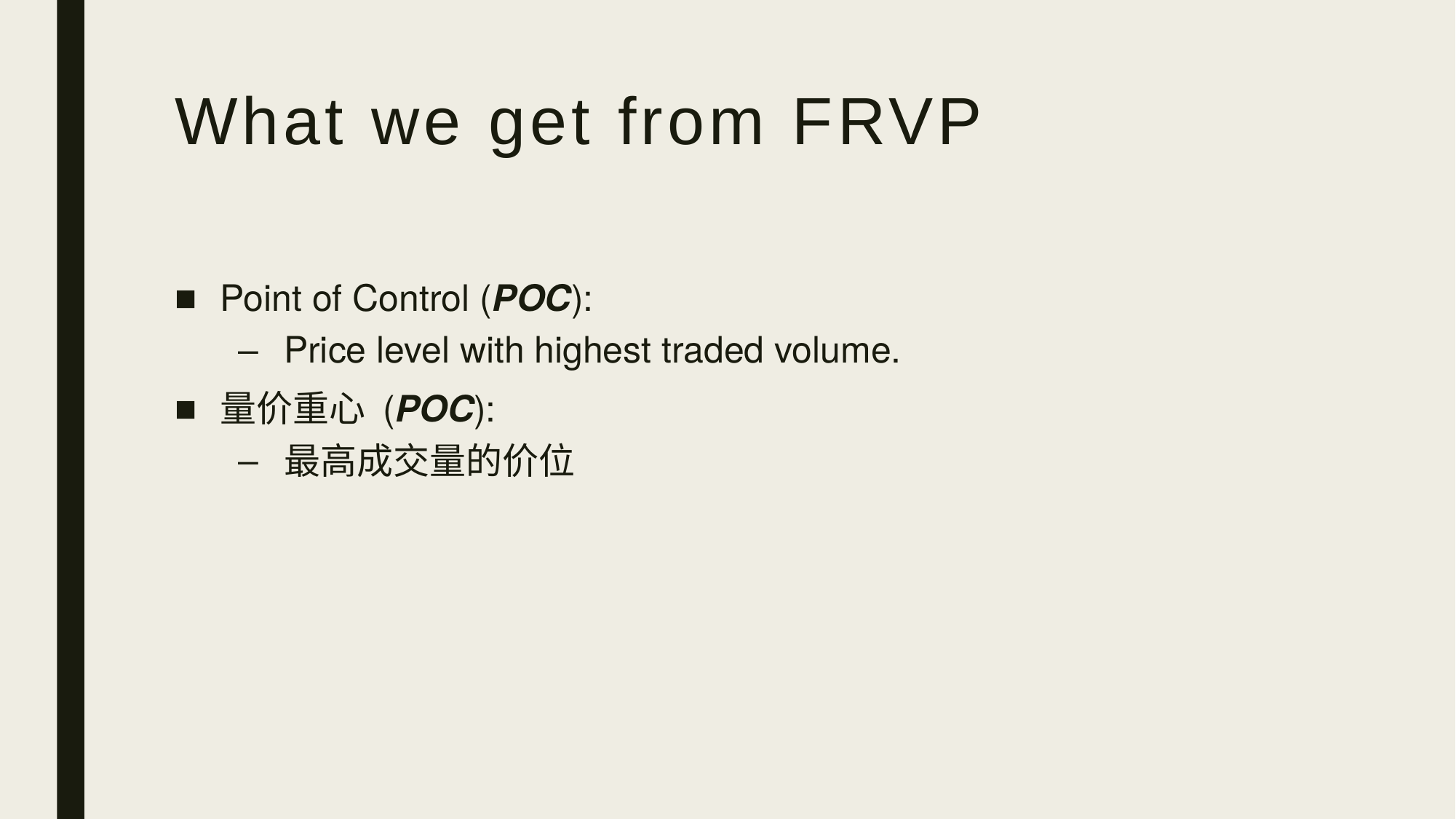

# What we get from FRVP
Point of Control (POC):
Price level with highest traded volume.
量价重心 (POC):
最高成交量的价位